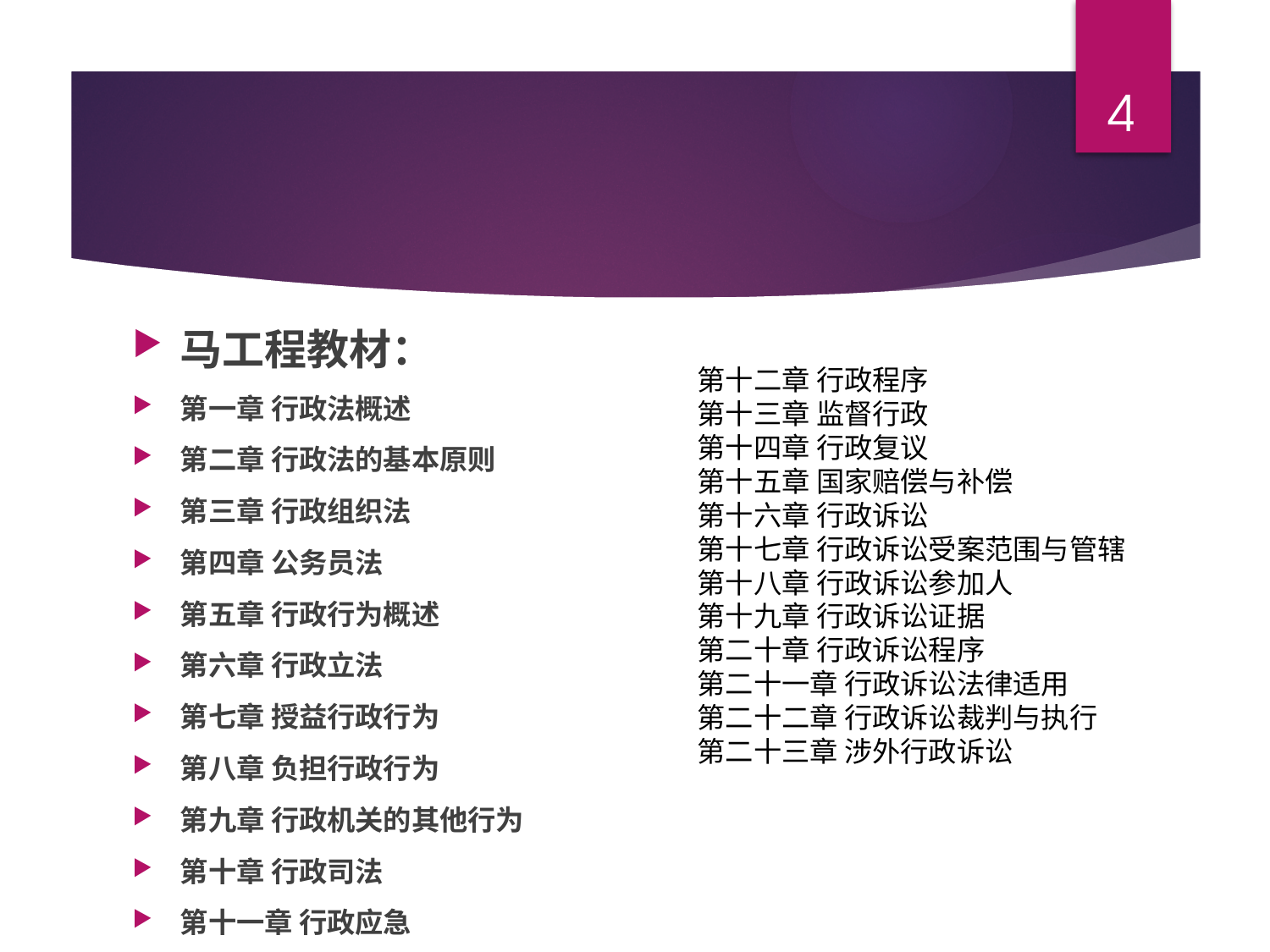

4
#
马工程教材：
第一章 行政法概述
第二章 行政法的基本原则
第三章 行政组织法
第四章 公务员法
第五章 行政行为概述
第六章 行政立法
第七章 授益行政行为
第八章 负担行政行为
第九章 行政机关的其他行为
第十章 行政司法
第十一章 行政应急

第十二章 行政程序
第十三章 监督行政
第十四章 行政复议
第十五章 国家赔偿与补偿
第十六章 行政诉讼
第十七章 行政诉讼受案范围与管辖
第十八章 行政诉讼参加人
第十九章 行政诉讼证据
第二十章 行政诉讼程序
第二十一章 行政诉讼法律适用
第二十二章 行政诉讼裁判与执行
第二十三章 涉外行政诉讼